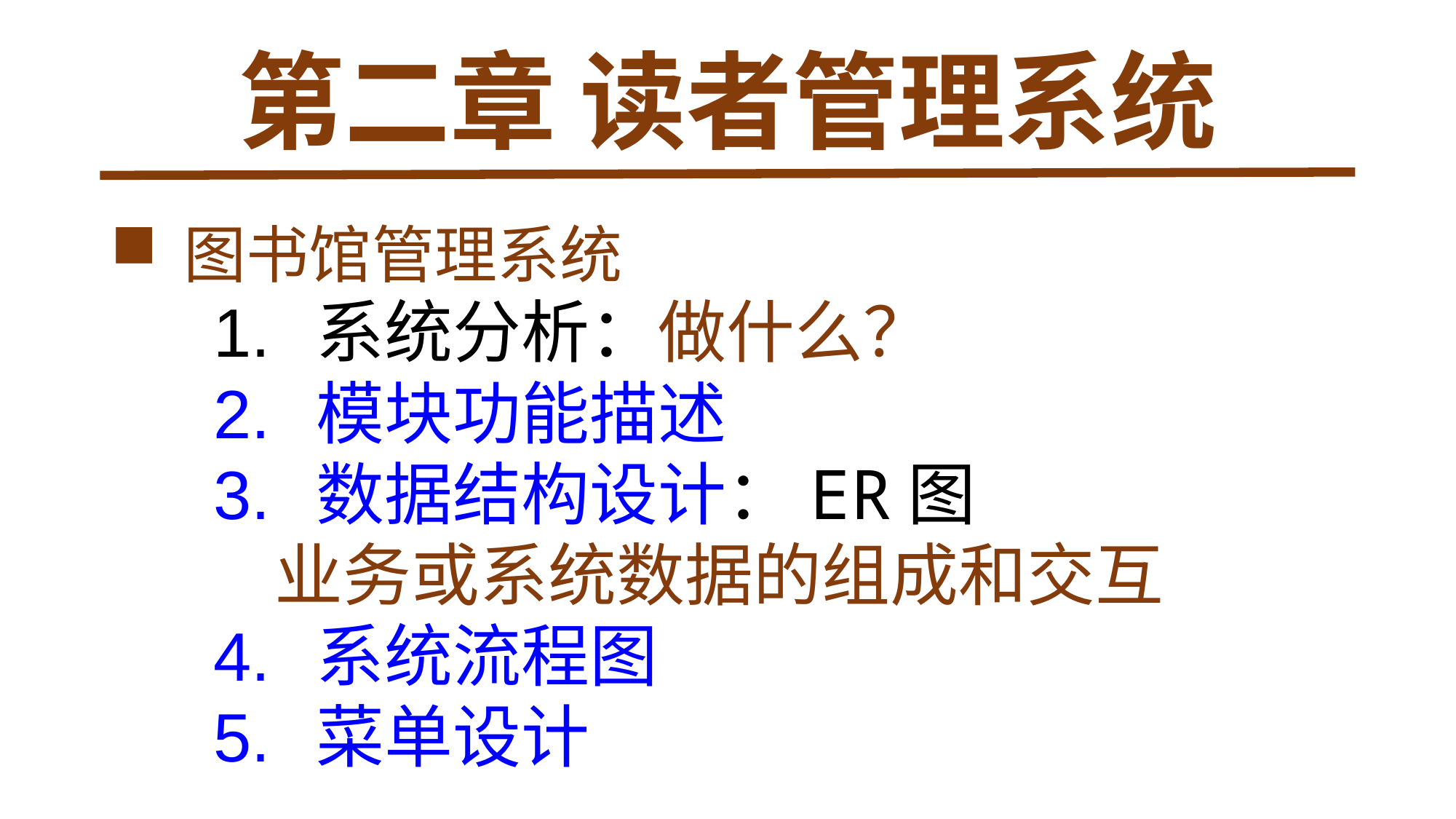

# 第二章 读者管理系统
 图书馆管理系统
系统分析：做什么？
模块功能描述
数据结构设计：ER图
   业务或系统数据的组成和交互
系统流程图
菜单设计